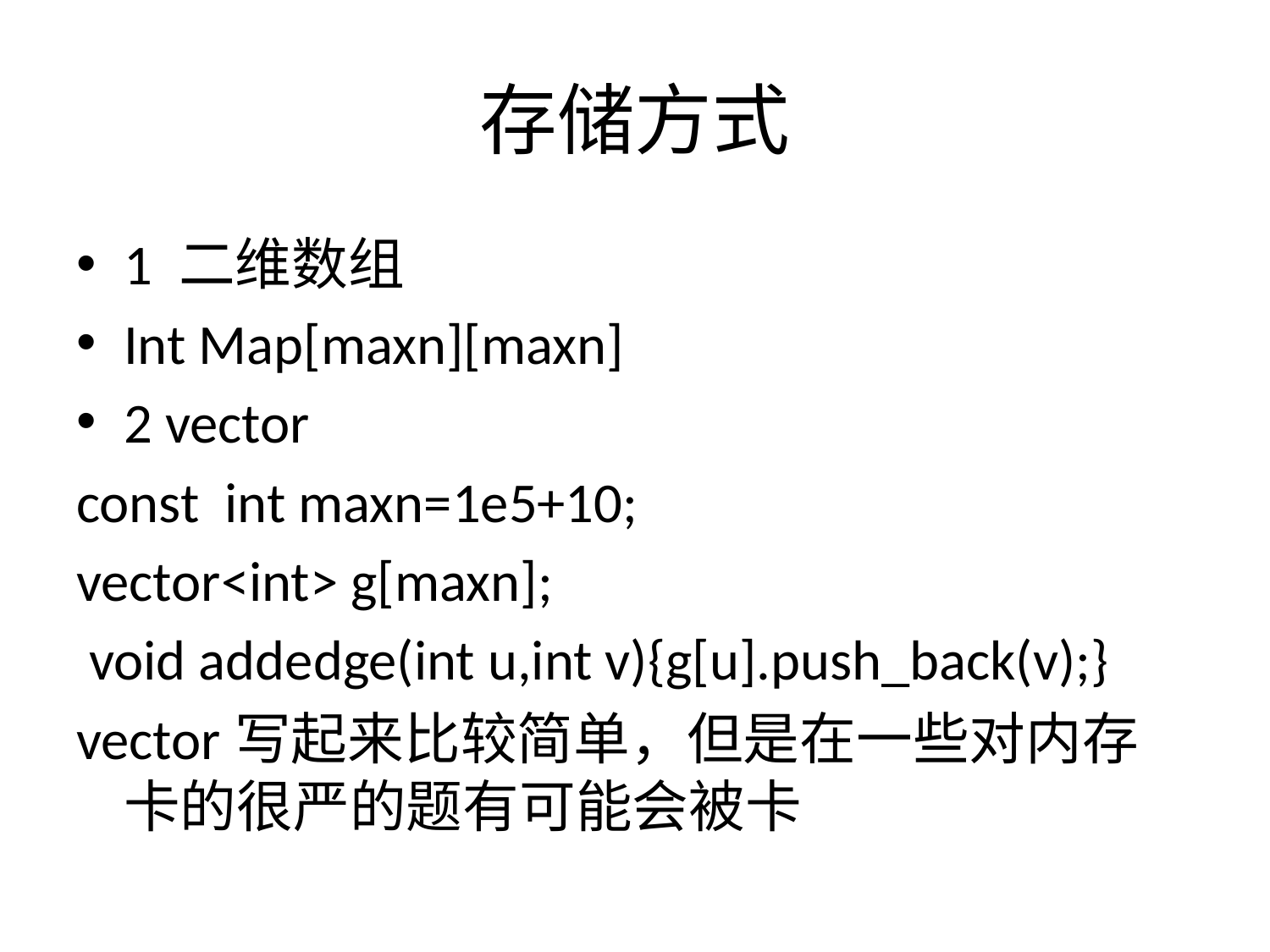

# 存储方式
1 二维数组
Int Map[maxn][maxn]
2 vector
const  int maxn=1e5+10;
vector<int> g[maxn];
 void addedge(int u,int v){g[u].push_back(v);}
vector写起来比较简单，但是在一些对内存卡的很严的题有可能会被卡